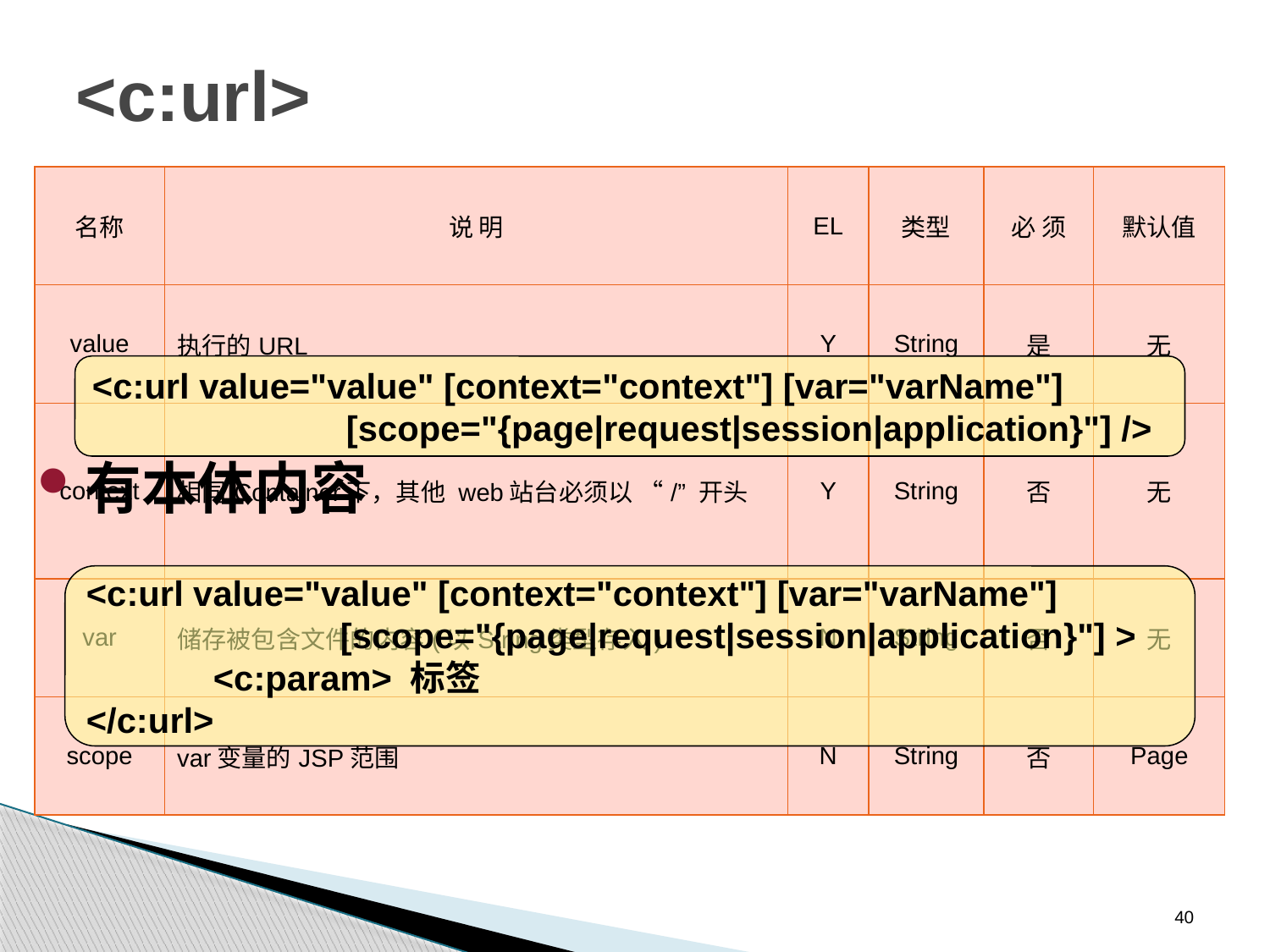

# <c:url>
| 名称 | 说 明 | EL | 类型 | 必 须 | 默认值 |
| --- | --- | --- | --- | --- | --- |
| value | 执行的URL | Y | String | 是 | 无 |
| context | 相同Container下，其他 web站台必须以 “/” 开头 | Y | String | 否 | 无 |
| var | 储存被包含文件的内容(以String类型存入) | N | String | 否 | 无 |
| scope | var变量的JSP范围 | N | String | 否 | Page |
<c:url>主要用来产生一个URL
没有本体内容
<c:url value="value" [context="context"] [var="varName"]
		[scope="{page|request|session|application}"] />
有本体内容
<c:url value="value" [context="context"] [var="varName"]
		[scope="{page|request|session|application}"] >
	<c:param> 标签
</c:url>
40